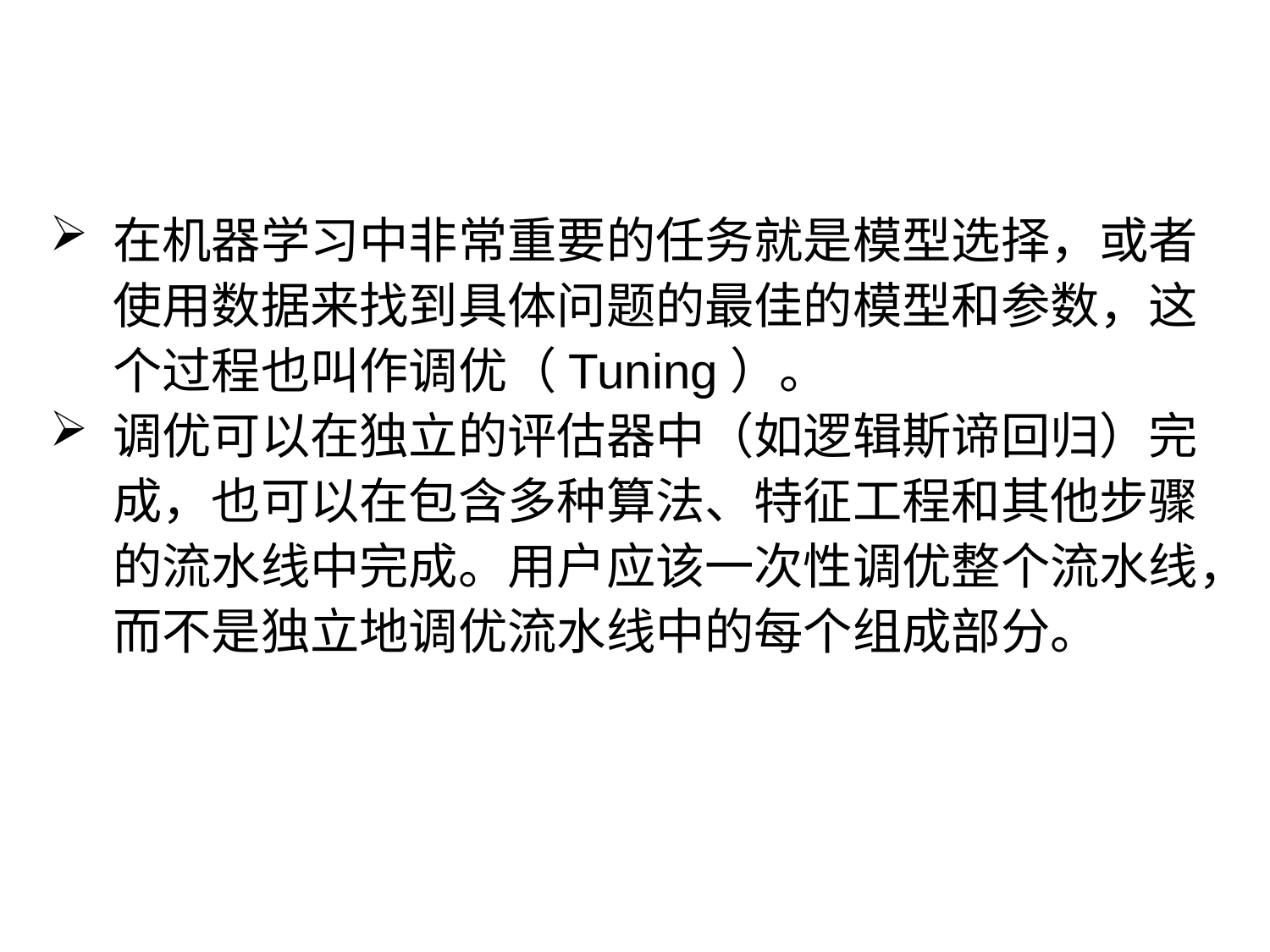

9.11 模型选择
在机器学习中非常重要的任务就是模型选择，或者使用数据来找到具体问题的最佳的模型和参数，这个过程也叫作调优（Tuning）。
调优可以在独立的评估器中（如逻辑斯谛回归）完成，也可以在包含多种算法、特征工程和其他步骤的流水线中完成。用户应该一次性调优整个流水线，而不是独立地调优流水线中的每个组成部分。